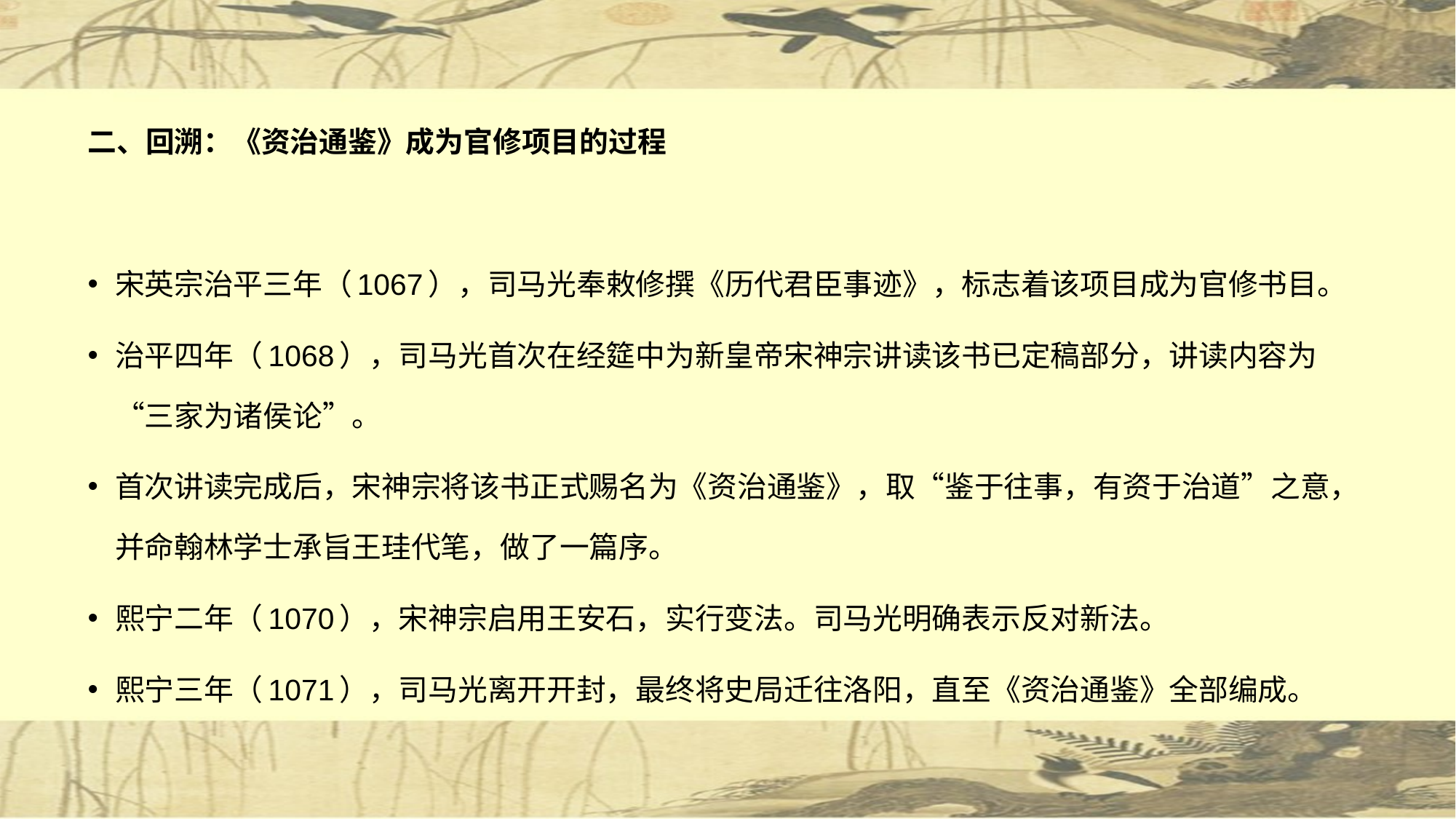

# 二、回溯：《资治通鉴》成为官修项目的过程
宋英宗治平三年（1067），司马光奉敕修撰《历代君臣事迹》，标志着该项目成为官修书目。
治平四年（1068），司马光首次在经筵中为新皇帝宋神宗讲读该书已定稿部分，讲读内容为“三家为诸侯论”。
首次讲读完成后，宋神宗将该书正式赐名为《资治通鉴》，取“鉴于往事，有资于治道”之意，并命翰林学士承旨王珪代笔，做了一篇序。
熙宁二年（1070），宋神宗启用王安石，实行变法。司马光明确表示反对新法。
熙宁三年（1071），司马光离开开封，最终将史局迁往洛阳，直至《资治通鉴》全部编成。